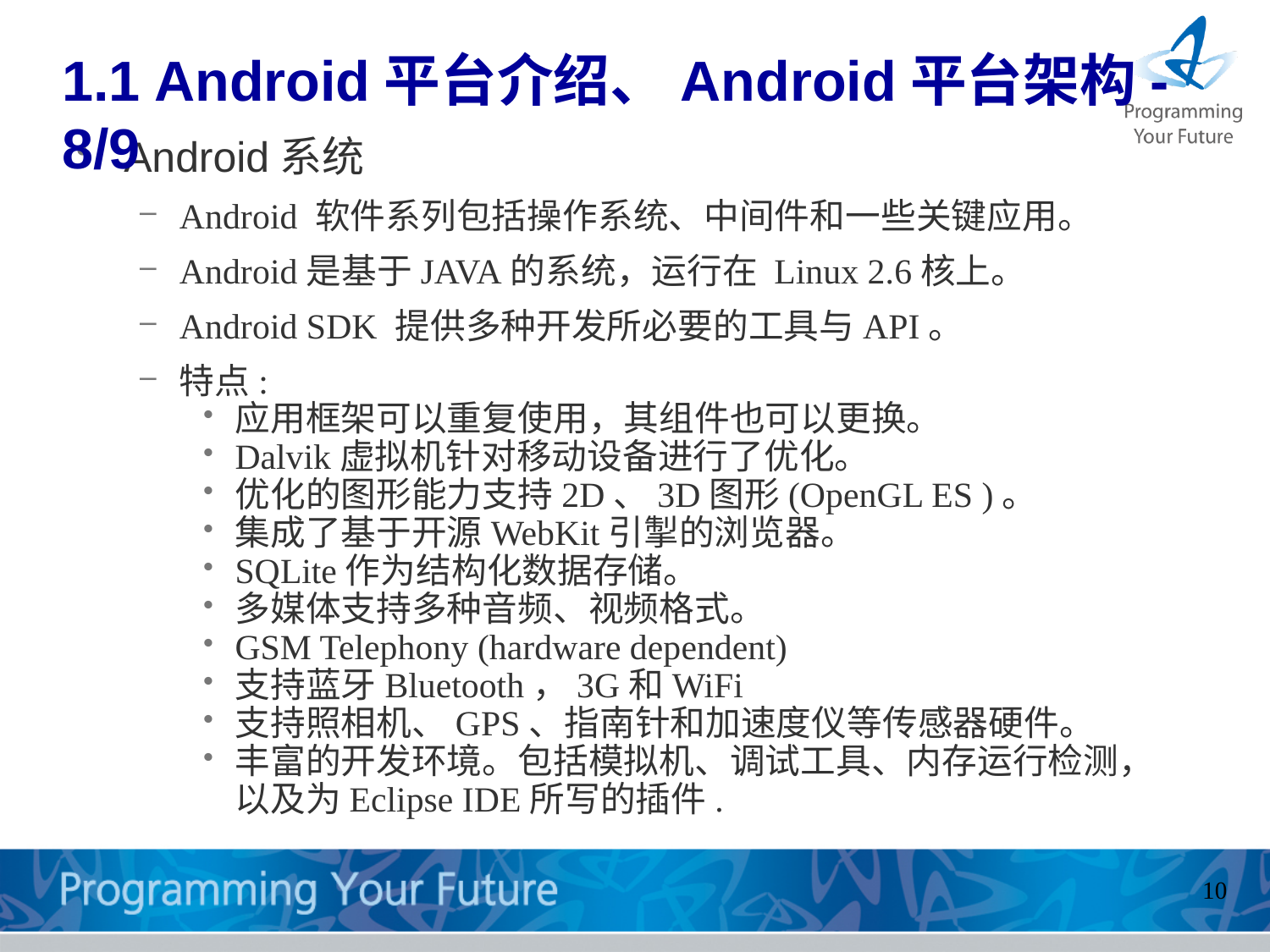

# 1.1 Android平台介绍、Android平台架构-8/9
Android系统
Android 软件系列包括操作系统、中间件和一些关键应用。
Android是基于JAVA的系统，运行在 Linux 2.6核上。
Android SDK 提供多种开发所必要的工具与API。
特点:
应用框架可以重复使用，其组件也可以更换。
Dalvik虚拟机针对移动设备进行了优化。
优化的图形能力支持2D、3D图形(OpenGL ES )。
集成了基于开源WebKit引掣的浏览器。
SQLite作为结构化数据存储。
多媒体支持多种音频、视频格式。
GSM Telephony (hardware dependent)
支持蓝牙Bluetooth，3G和WiFi
支持照相机、GPS、指南针和加速度仪等传感器硬件。
丰富的开发环境。包括模拟机、调试工具、内存运行检测，以及为Eclipse IDE所写的插件.